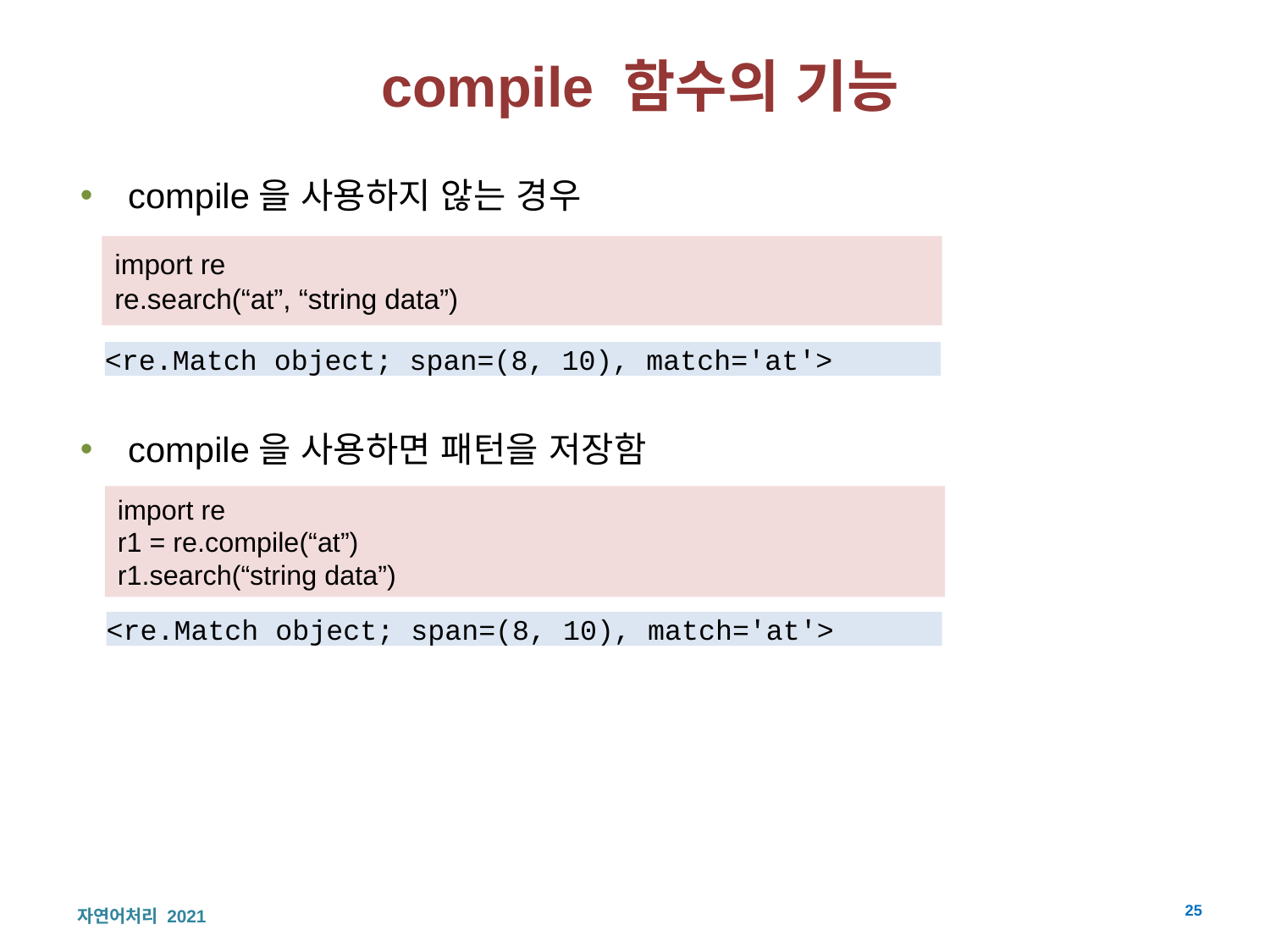

# compile 함수의 기능
compile을 사용하지 않는 경우

compile을 사용하면 패턴을 저장함

import re
re.search(“at”, “string data”)
<re.Match object; span=(8, 10), match='at'>
import re
r1 = re.compile(“at”)
r1.search(“string data”)
<re.Match object; span=(8, 10), match='at'>